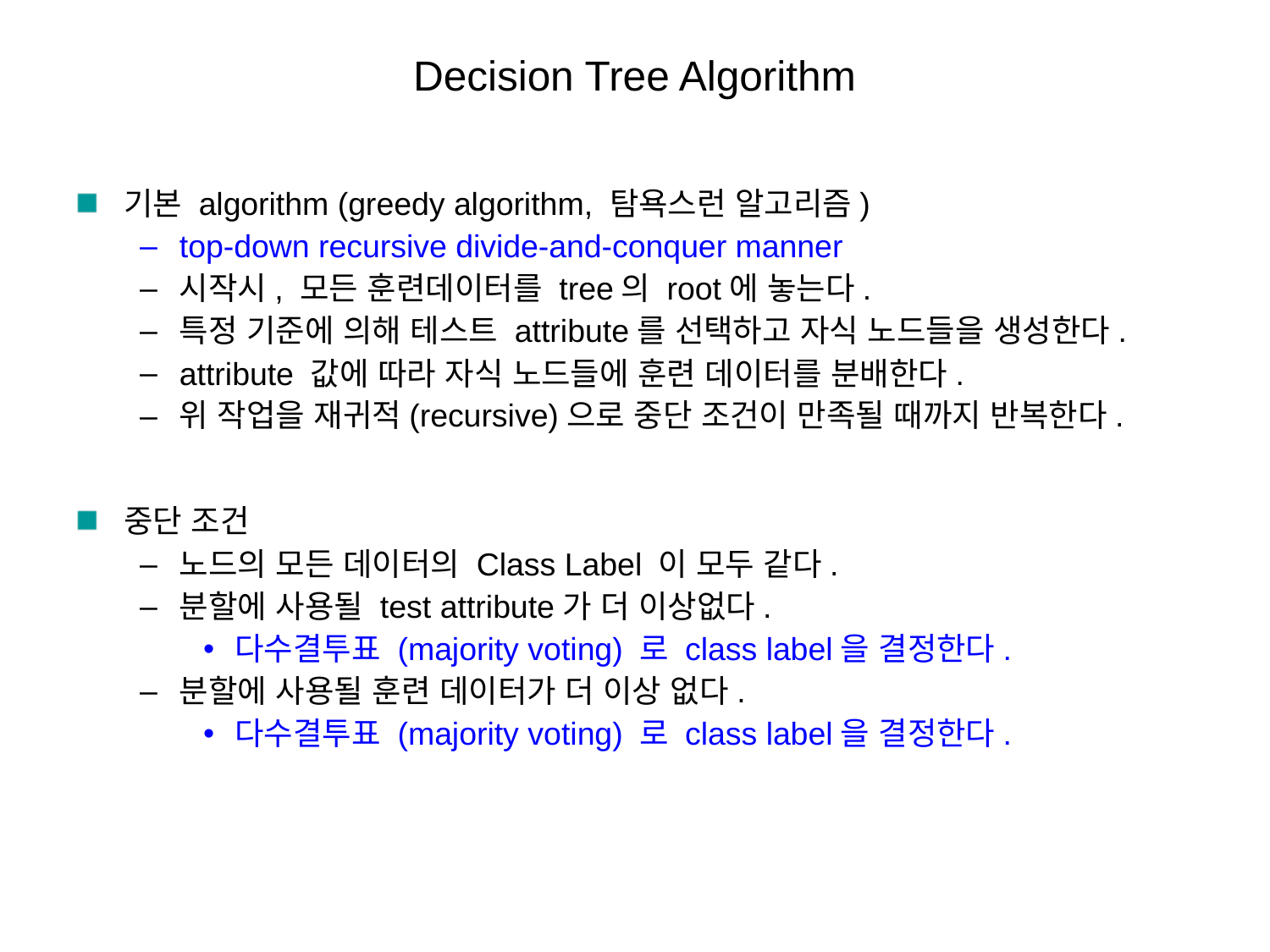

# Decision Tree Algorithm
기본 algorithm (greedy algorithm, 탐욕스런 알고리즘)
top-down recursive divide-and-conquer manner
시작시, 모든 훈련데이터를 tree의 root에 놓는다.
특정 기준에 의해 테스트 attribute를 선택하고 자식 노드들을 생성한다.
attribute 값에 따라 자식 노드들에 훈련 데이터를 분배한다.
위 작업을 재귀적(recursive)으로 중단 조건이 만족될 때까지 반복한다.

중단 조건
노드의 모든 데이터의 Class Label 이 모두 같다.
분할에 사용될 test attribute가 더 이상없다.
다수결투표 (majority voting) 로 class label을 결정한다.
분할에 사용될 훈련 데이터가 더 이상 없다.
다수결투표 (majority voting) 로 class label을 결정한다.